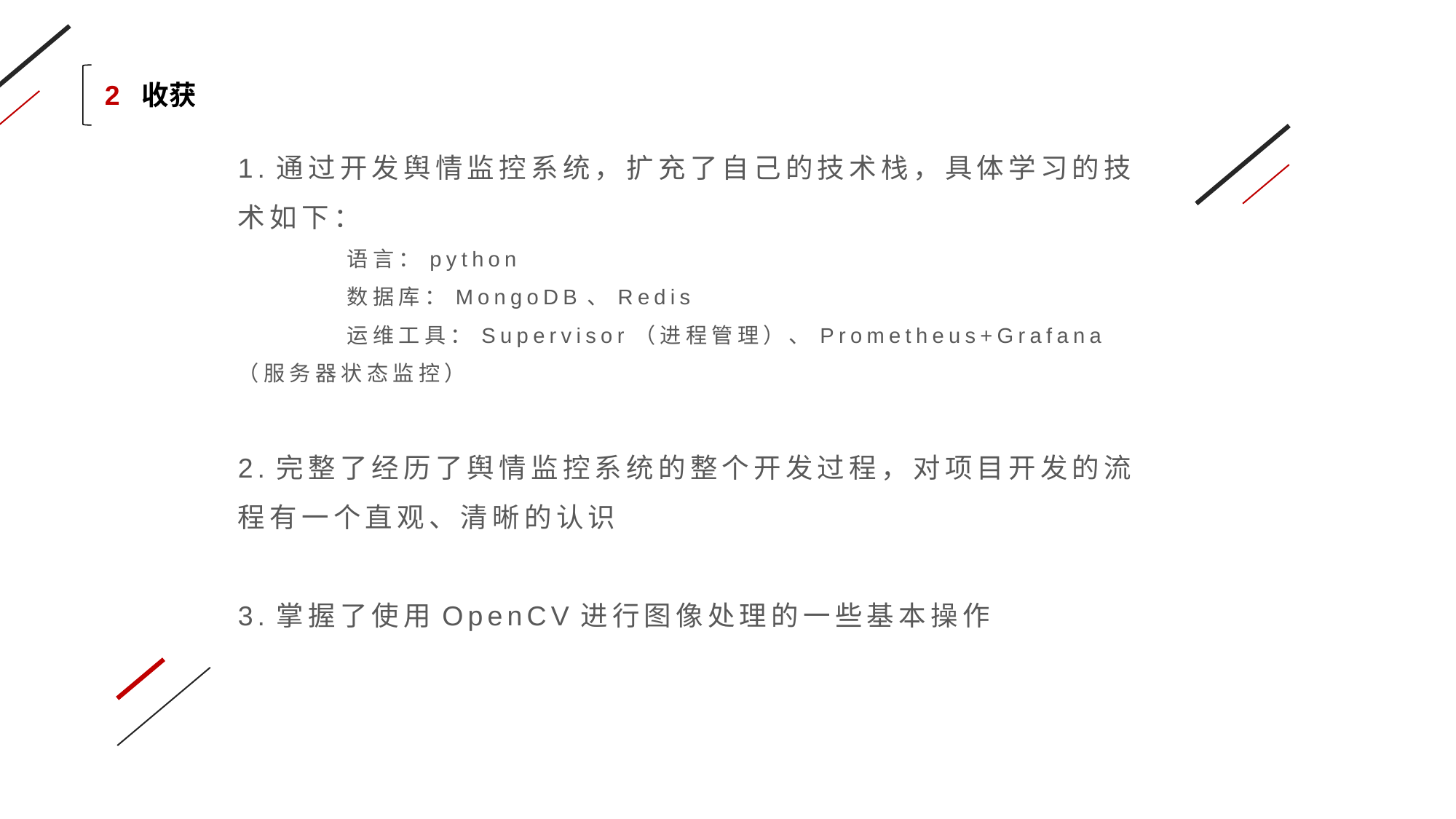

2  收获
1.通过开发舆情监控系统，扩充了自己的技术栈，具体学习的技术如下：
	语言：python
	数据库：MongoDB、Redis
	运维工具：Supervisor（进程管理）、Prometheus+Grafana（服务器状态监控）

2.完整了经历了舆情监控系统的整个开发过程，对项目开发的流程有一个直观、清晰的认识

3.掌握了使用OpenCV进行图像处理的一些基本操作